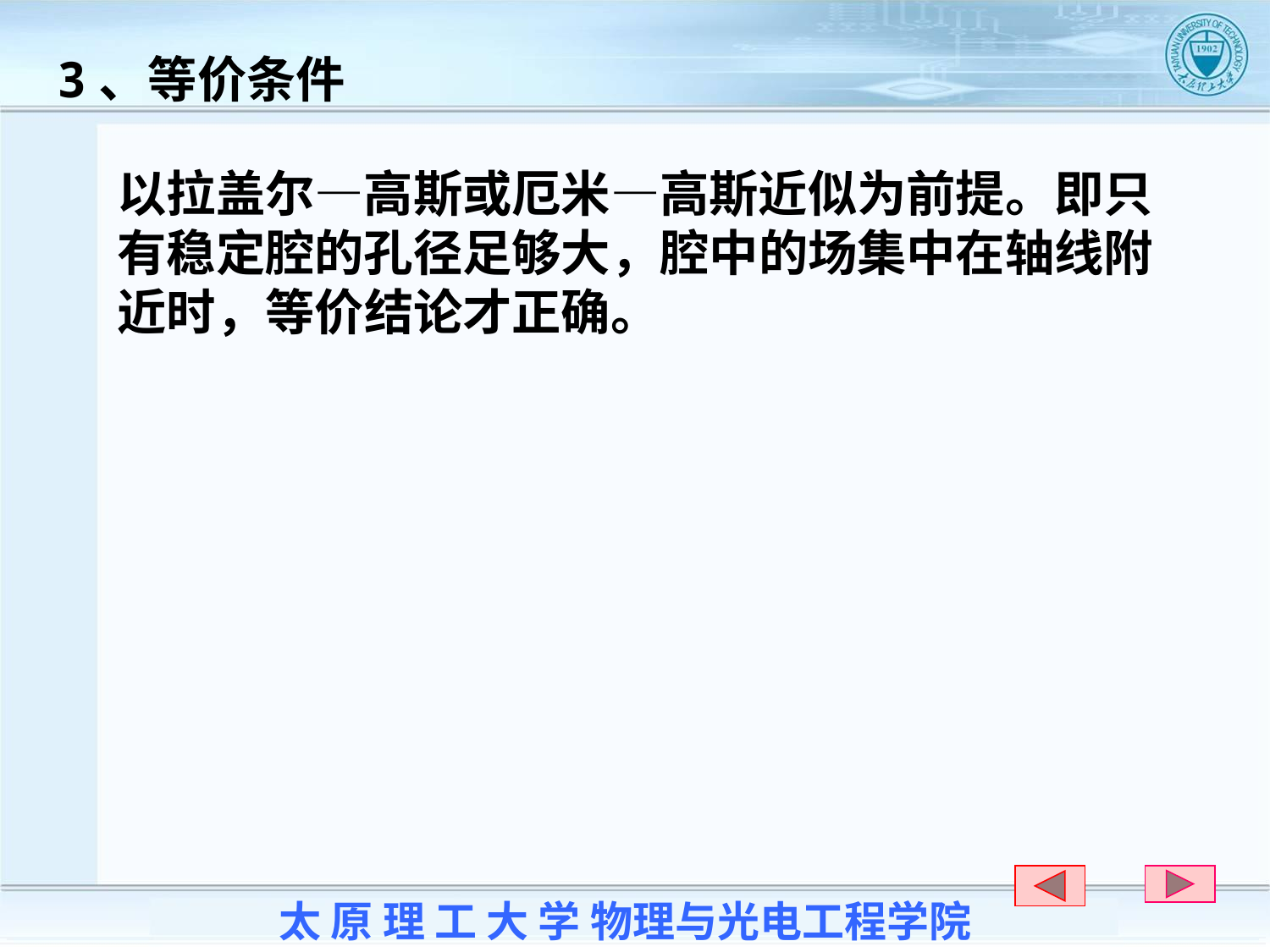

3、等价条件
以拉盖尔—高斯或厄米—高斯近似为前提。即只有稳定腔的孔径足够大，腔中的场集中在轴线附近时，等价结论才正确。